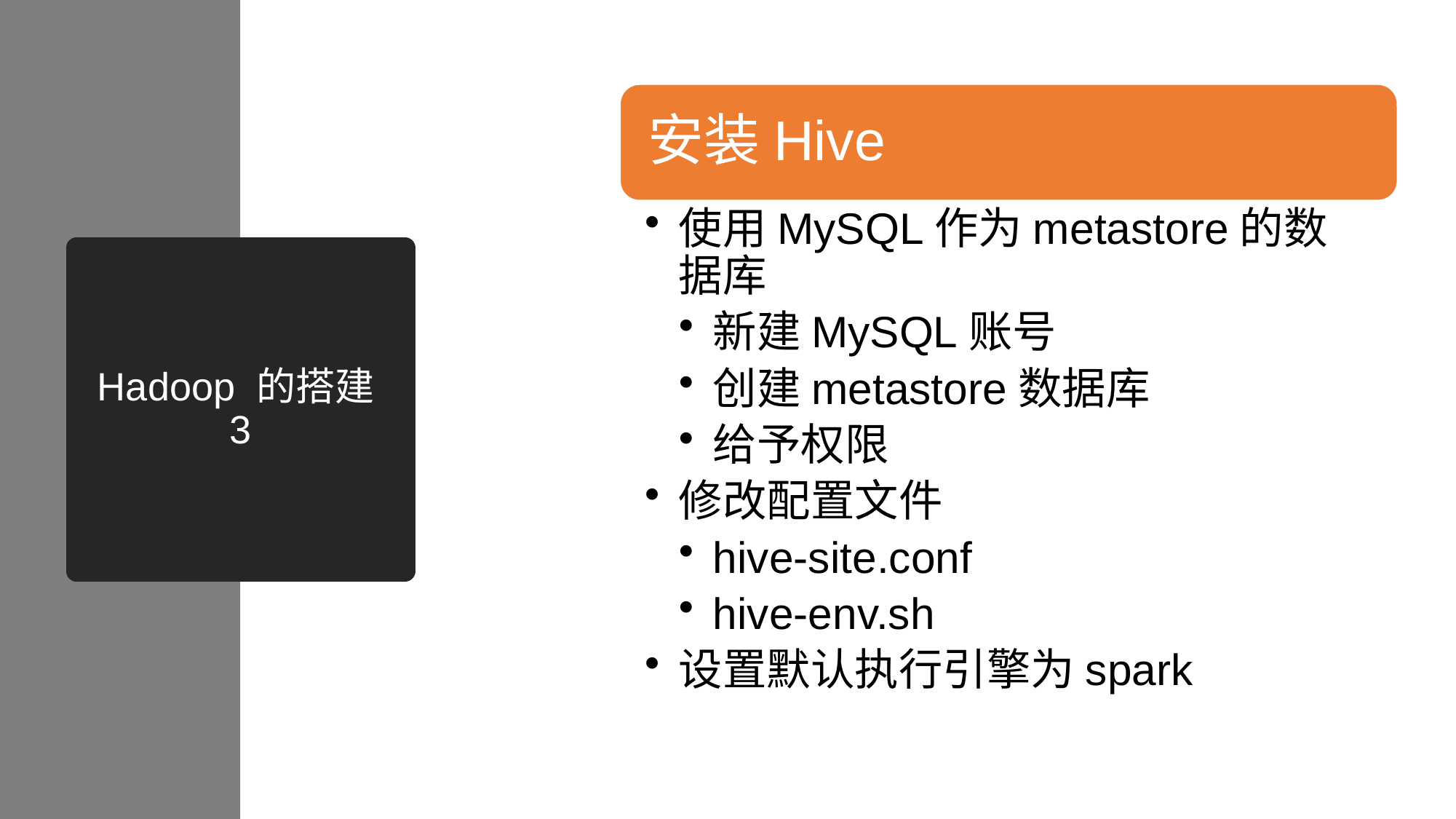

安装Hive
使用MySQL作为metastore的数据库
新建MySQL账号
创建metastore数据库
给予权限
修改配置文件
hive-site.conf
hive-env.sh
设置默认执行引擎为spark
# Hadoop 的搭建3